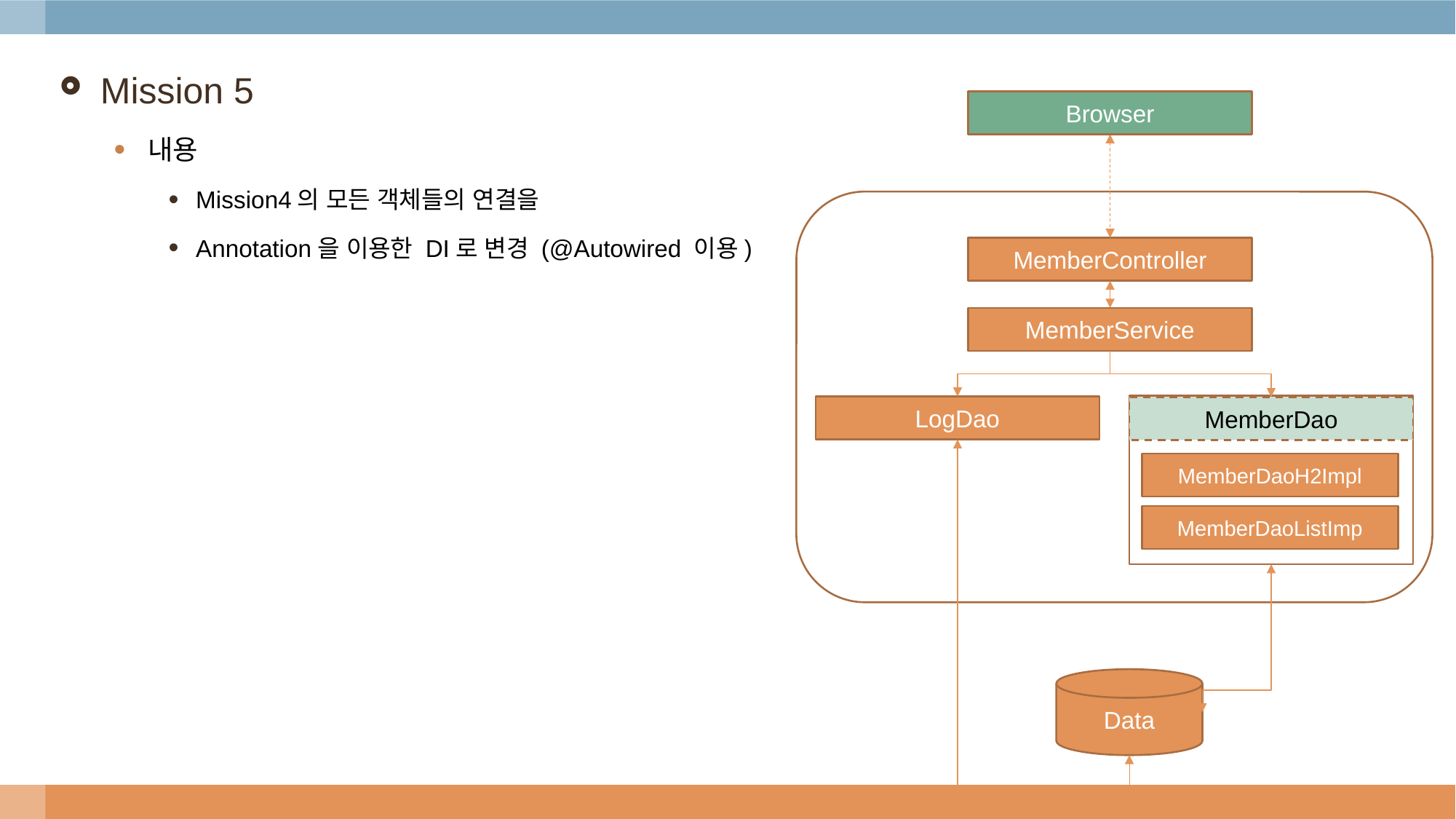

Mission 5
내용
Mission4의 모든 객체들의 연결을
Annotation을 이용한 DI로 변경 (@Autowired 이용)
Browser

MemberController
MemberService

LogDao
MemberDao
MemberDaoH2Impl
MemberDaoListImp
Data